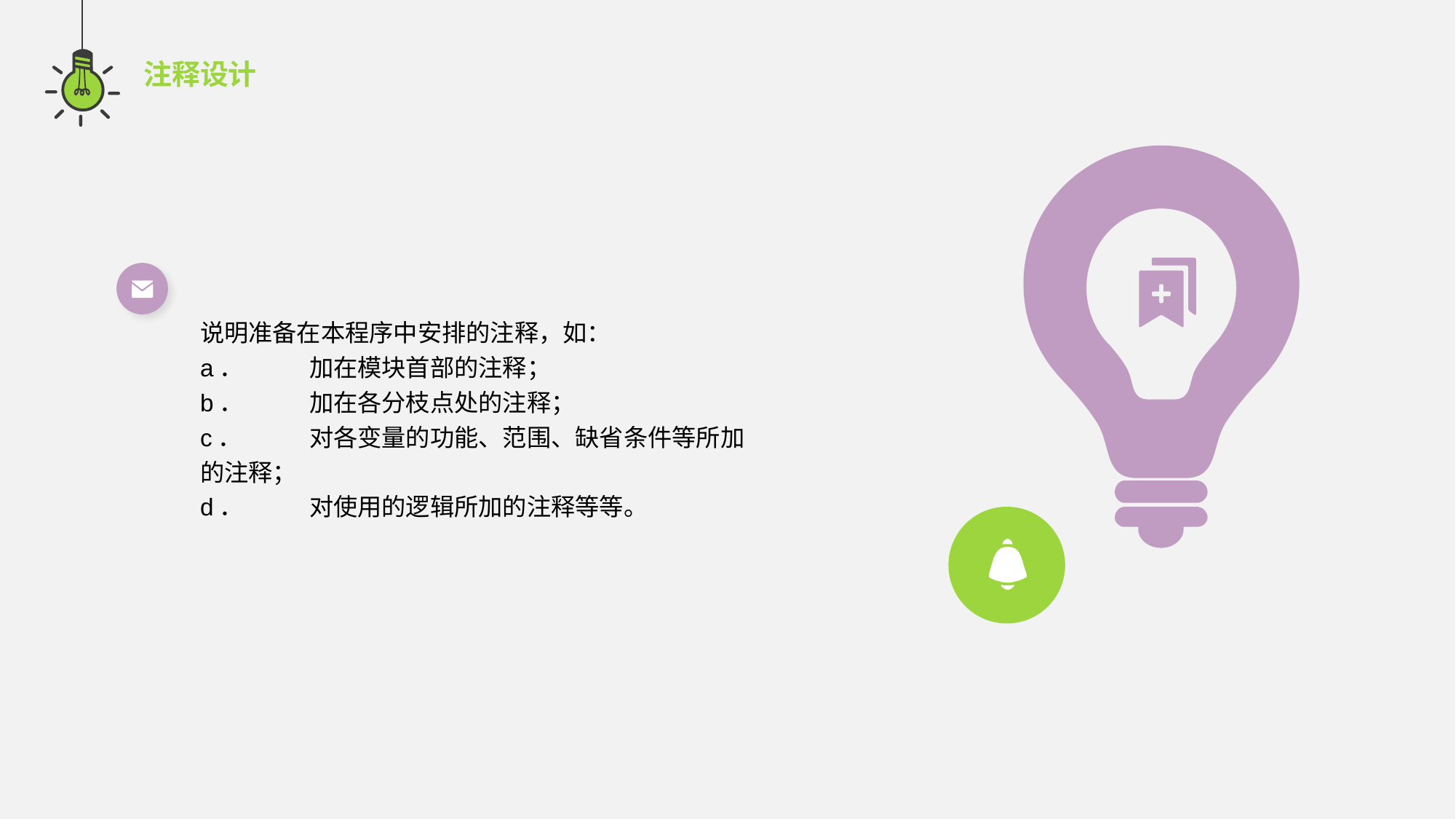

注释设计

说明准备在本程序中安排的注释，如：
a．	加在模块首部的注释；
b．	加在各分枝点处的注释；
c．	对各变量的功能、范围、缺省条件等所加的注释；
d．	对使用的逻辑所加的注释等等。